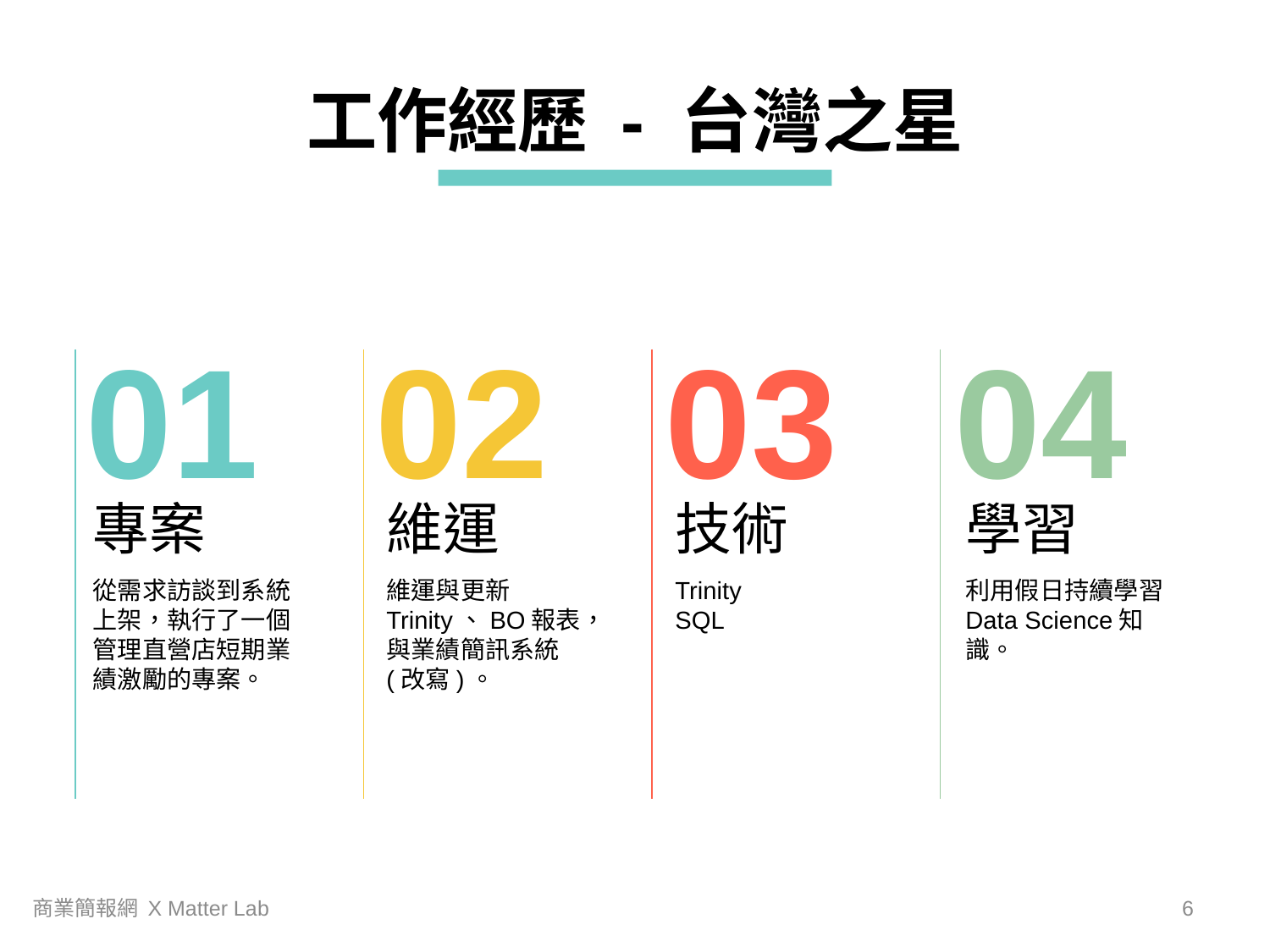

工作經歷 - 台灣之星

01
專案
從需求訪談到系統上架，執行了一個管理直營店短期業績激勵的專案。
02
維運
維運與更新Trinity、BO報表，與業績簡訊系統(改寫)。
03
技術
Trinity
SQL
04
學習
利用假日持續學習
Data Science知識。
商業簡報網 X Matter Lab
6